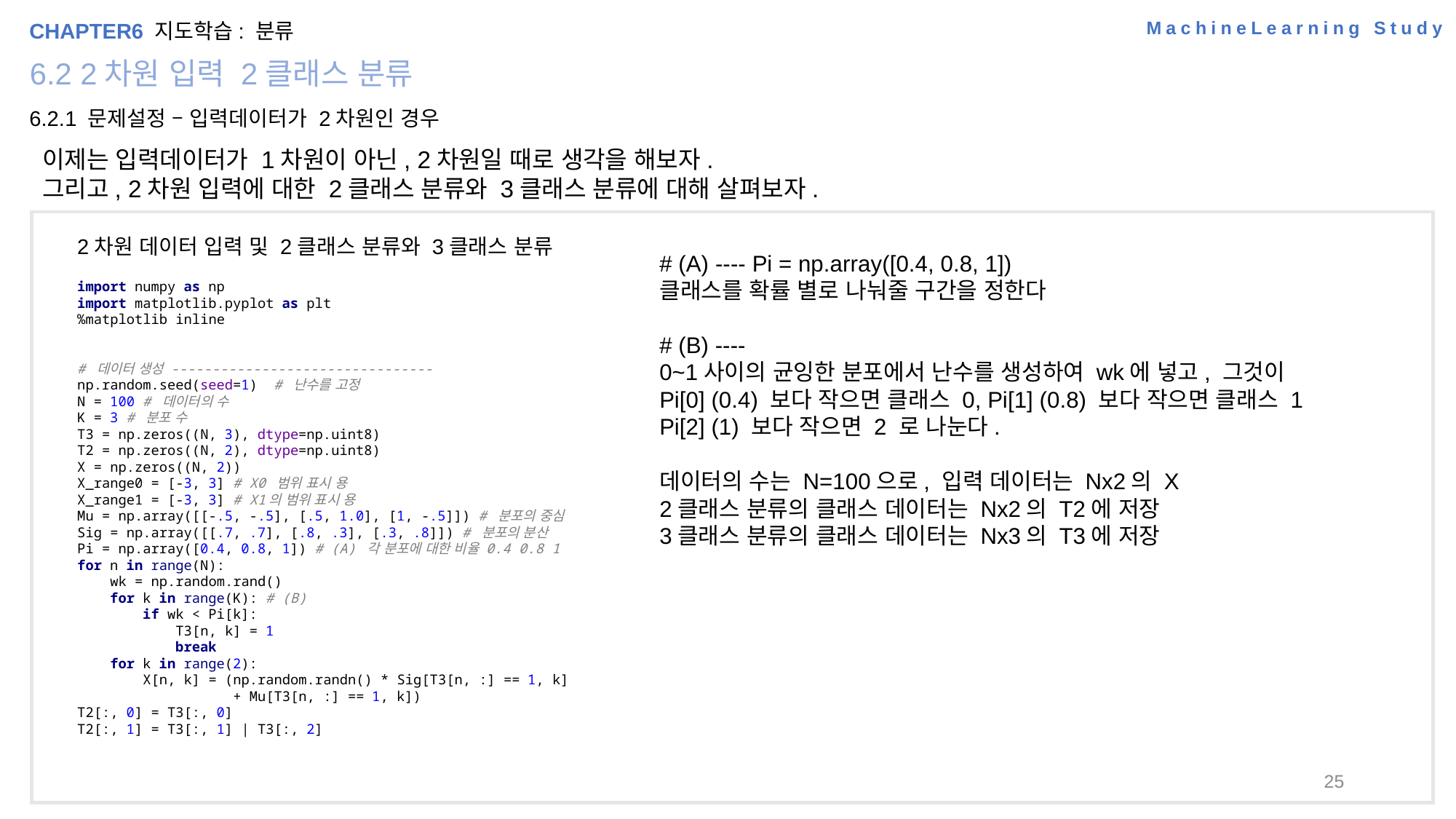

MachineLearning Study
CHAPTER6 지도학습: 분류
6.2 2차원 입력 2클래스 분류
6.2.1 문제설정 – 입력데이터가 2차원인 경우
이제는 입력데이터가 1차원이 아닌, 2차원일 때로 생각을 해보자.
그리고, 2차원 입력에 대한 2클래스 분류와 3클래스 분류에 대해 살펴보자.

2차원 데이터 입력 및 2클래스 분류와 3클래스 분류
# (A) ---- Pi = np.array([0.4, 0.8, 1])
클래스를 확률 별로 나눠줄 구간을 정한다

# (B) ----
0~1사이의 균잉한 분포에서 난수를 생성하여 wk에 넣고, 그것이
Pi[0] (0.4) 보다 작으면 클래스 0, Pi[1] (0.8) 보다 작으면 클래스 1
Pi[2] (1) 보다 작으면 2 로 나눈다.

데이터의 수는 N=100으로, 입력 데이터는 Nx2의 X
2클래스 분류의 클래스 데이터는 Nx2의 T2에 저장
3클래스 분류의 클래스 데이터는 Nx3의 T3에 저장
import numpy as np
import matplotlib.pyplot as plt
%matplotlib inline
# 데이터 생성 --------------------------------
np.random.seed(seed=1)  # 난수를 고정
N = 100 # 데이터의 수
K = 3 # 분포 수
T3 = np.zeros((N, 3), dtype=np.uint8)
T2 = np.zeros((N, 2), dtype=np.uint8)
X = np.zeros((N, 2))
X_range0 = [-3, 3] # X0 범위 표시 용
X_range1 = [-3, 3] # X1의 범위 표시 용
Mu = np.array([[-.5, -.5], [.5, 1.0], [1, -.5]]) # 분포의 중심
Sig = np.array([[.7, .7], [.8, .3], [.3, .8]]) # 분포의 분산
Pi = np.array([0.4, 0.8, 1]) # (A) 각 분포에 대한 비율 0.4 0.8 1
for n in range(N):
    wk = np.random.rand()
    for k in range(K): # (B)
        if wk < Pi[k]:
            T3[n, k] = 1
            break
    for k in range(2):
        X[n, k] = (np.random.randn() * Sig[T3[n, :] == 1, k]
                   + Mu[T3[n, :] == 1, k])
T2[:, 0] = T3[:, 0]
T2[:, 1] = T3[:, 1] | T3[:, 2]
25